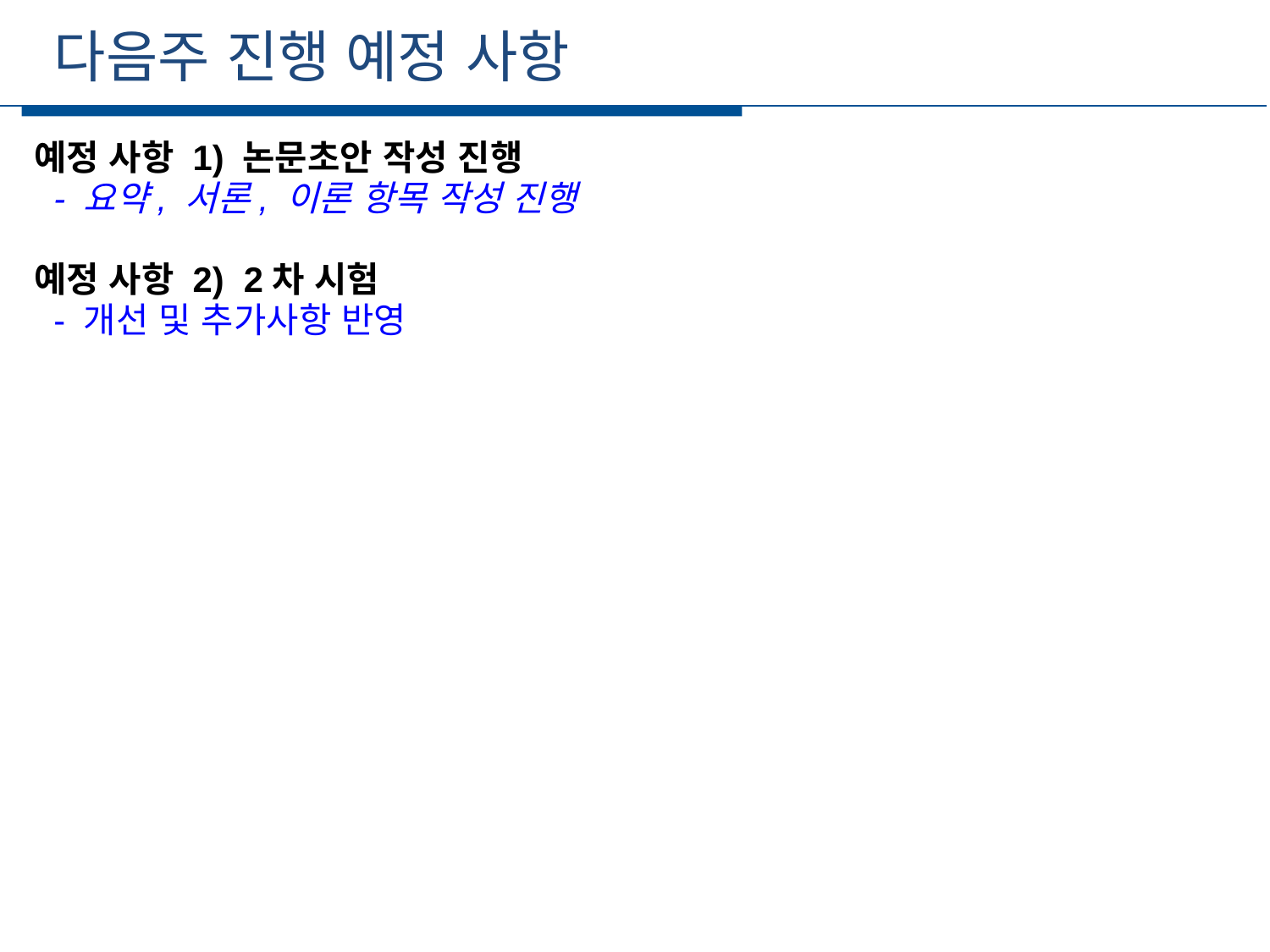

다음주 진행 예정 사항
세부일정

예정 사항 1) 논문초안 작성 진행
  - 요약, 서론, 이론 항목 작성 진행

예정 사항 2)  2차 시험
  - 개선 및 추가사항 반영